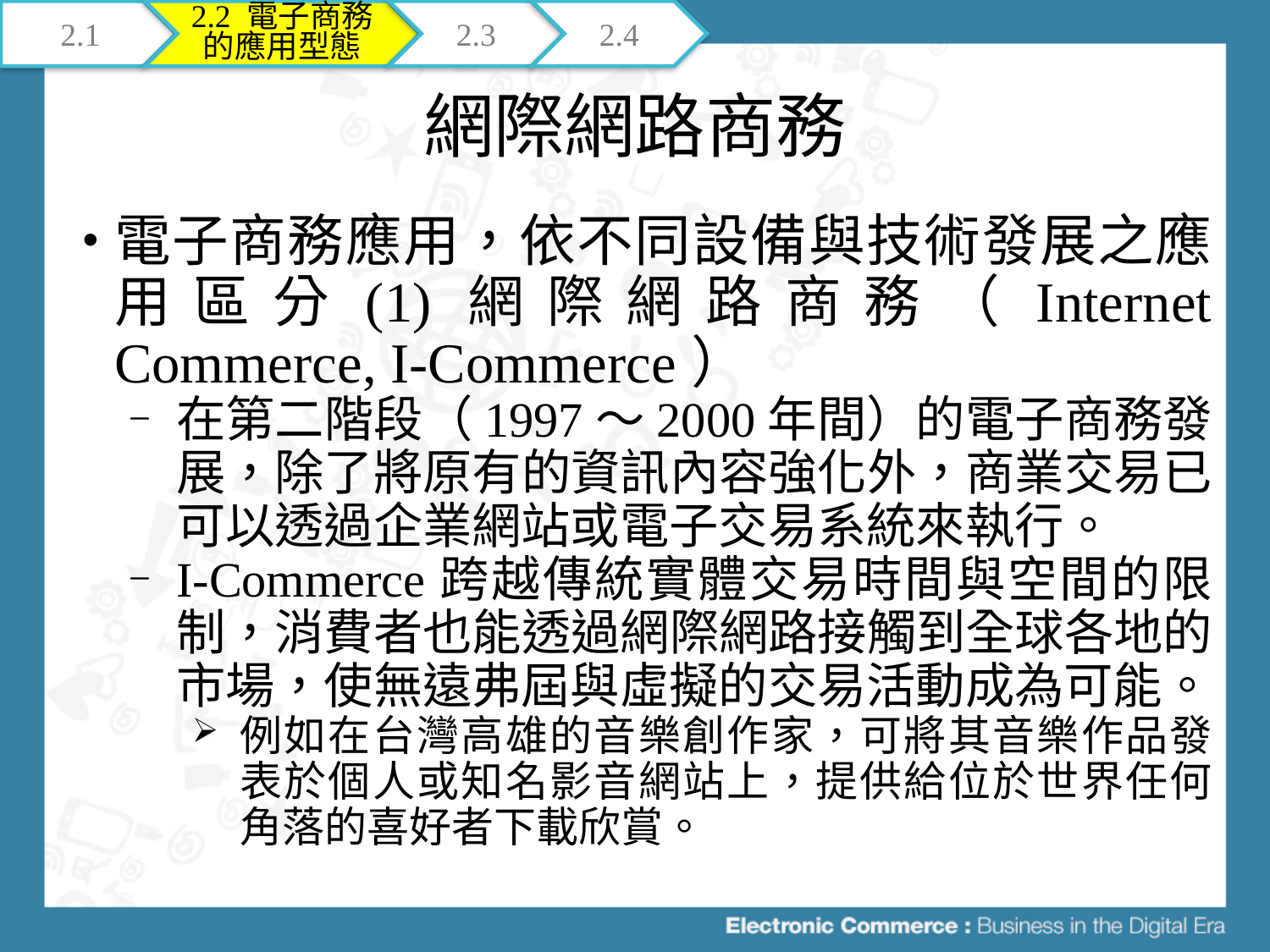

2.1
2.2 電子商務的應用型態
2.3
2.4
# 網際網路商務
電子商務應用，依不同設備與技術發展之應用區分(1)網際網路商務（Internet Commerce, I-Commerce）
在第二階段（1997～2000年間）的電子商務發展，除了將原有的資訊內容強化外，商業交易已可以透過企業網站或電子交易系統來執行。
I-Commerce跨越傳統實體交易時間與空間的限制，消費者也能透過網際網路接觸到全球各地的市場，使無遠弗屆與虛擬的交易活動成為可能。
例如在台灣高雄的音樂創作家，可將其音樂作品發表於個人或知名影音網站上，提供給位於世界任何角落的喜好者下載欣賞。